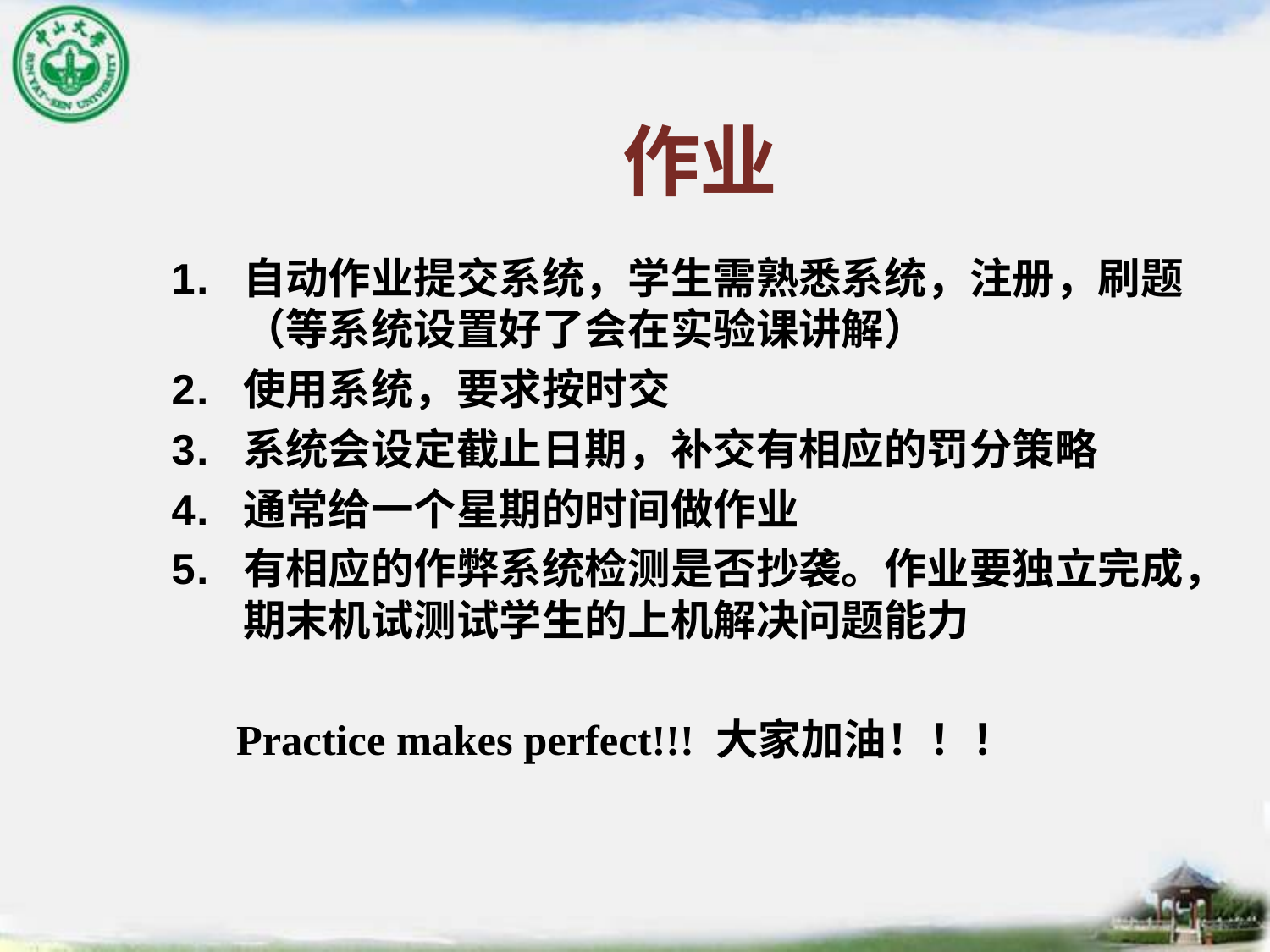

# 作业

自动作业提交系统，学生需熟悉系统，注册，刷题（等系统设置好了会在实验课讲解）
使用系统，要求按时交
系统会设定截止日期，补交有相应的罚分策略
通常给一个星期的时间做作业
有相应的作弊系统检测是否抄袭。作业要独立完成，期末机试测试学生的上机解决问题能力

      Practice makes perfect!!! 大家加油！！！